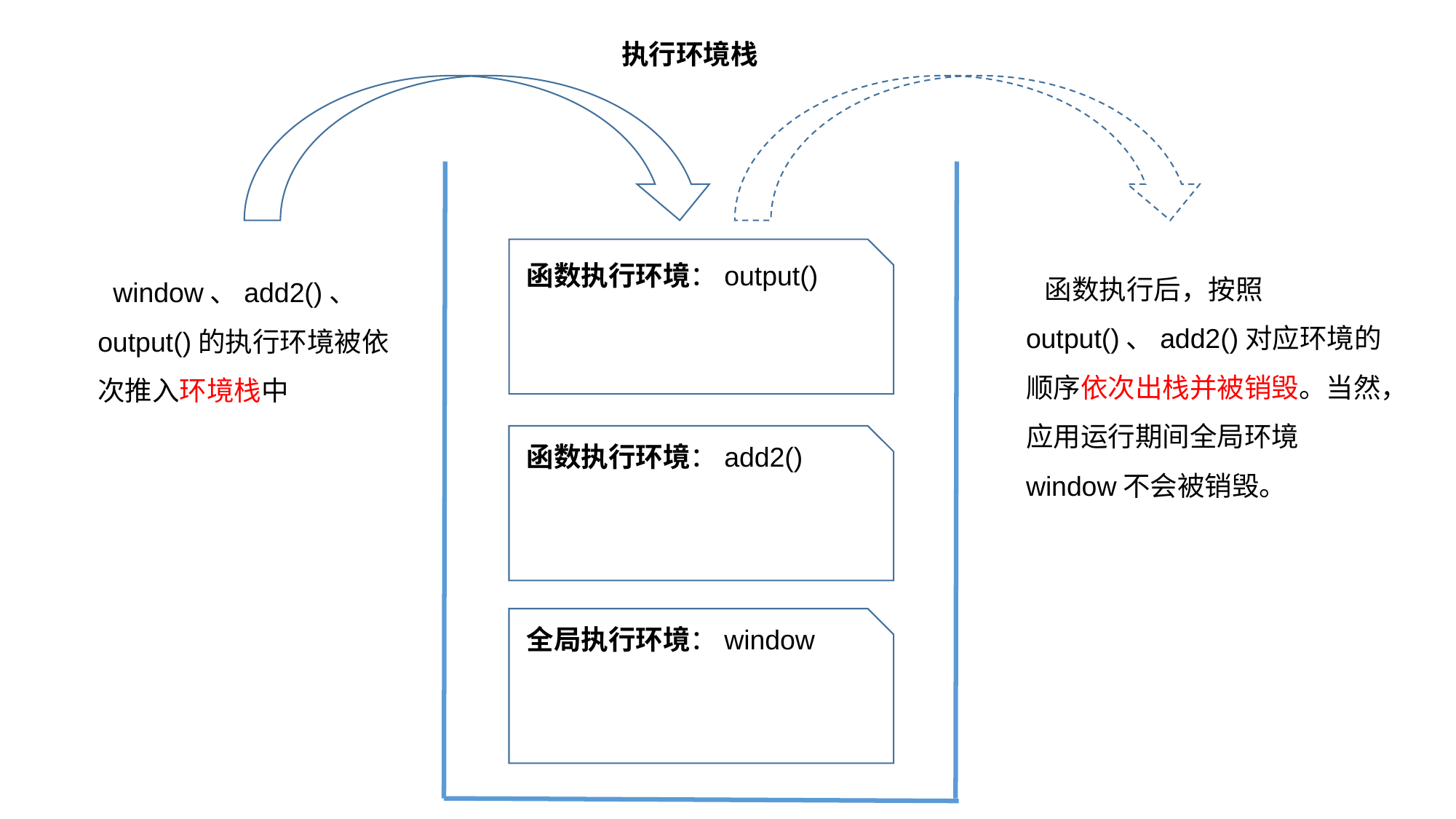

执行环境栈

函数执行环境：output()
  函数执行后，按照output()、add2()对应环境的顺序依次出栈并被销毁。当然，应用运行期间全局环境window不会被销毁。
  window、add2()、
output()的执行环境被依次推入环境栈中

函数执行环境：add2()

全局执行环境：window